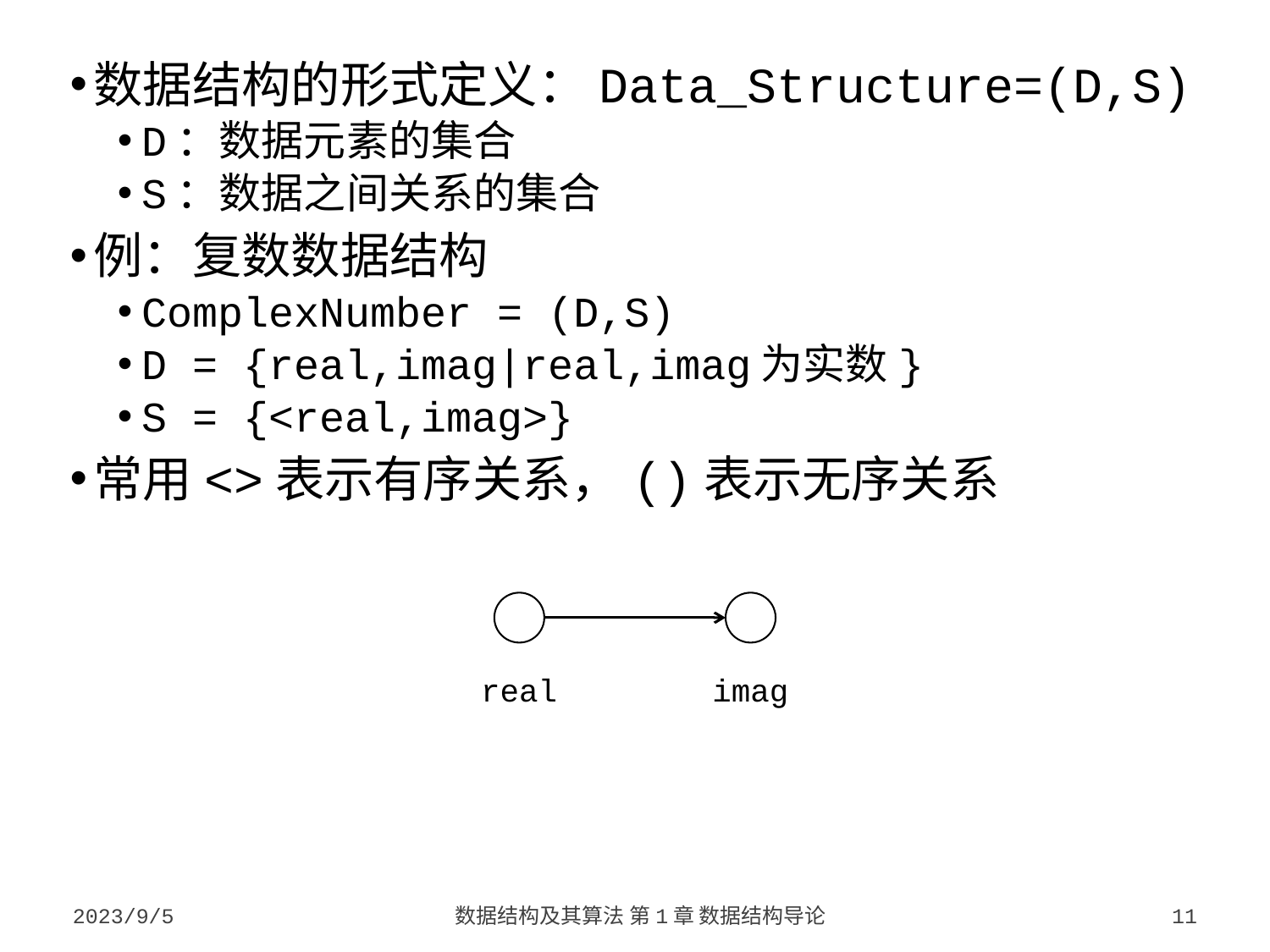

数据结构的形式定义：Data_Structure=(D,S)
D：数据元素的集合
S：数据之间关系的集合
例：复数数据结构
ComplexNumber = (D,S)
D = {real,imag|real,imag为实数}
S = {<real,imag>}
常用<>表示有序关系，()表示无序关系

real
imag
2023/9/5
数据结构及其算法 第1章 数据结构导论
11